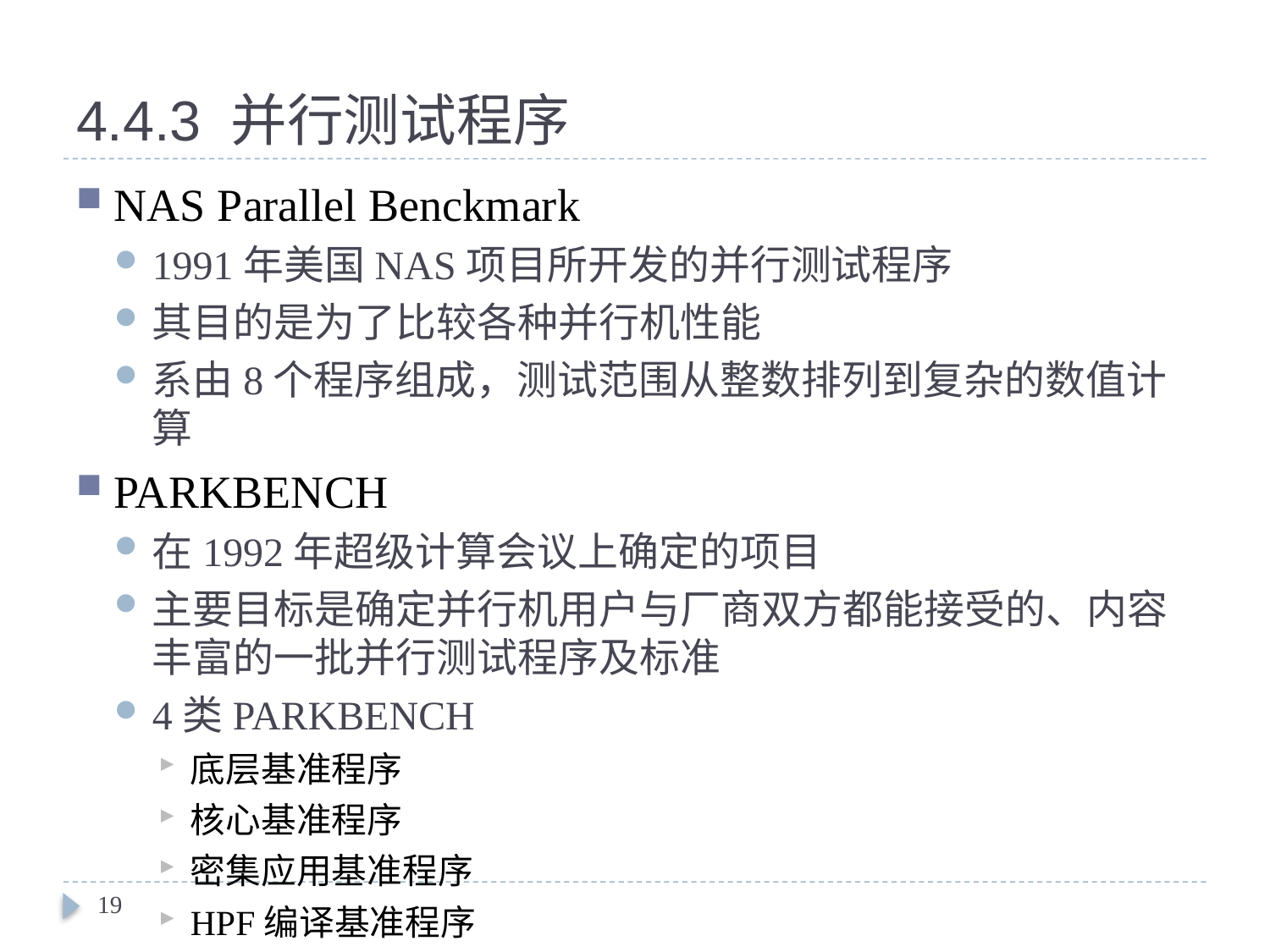

# 4.4.3 并行测试程序
NAS Parallel Benckmark
1991年美国NAS项目所开发的并行测试程序
其目的是为了比较各种并行机性能
系由8个程序组成，测试范围从整数排列到复杂的数值计算
PARKBENCH
在1992年超级计算会议上确定的项目
主要目标是确定并行机用户与厂商双方都能接受的、内容丰富的一批并行测试程序及标准
4类PARKBENCH
底层基准程序
核心基准程序
密集应用基准程序
HPF编译基准程序
19